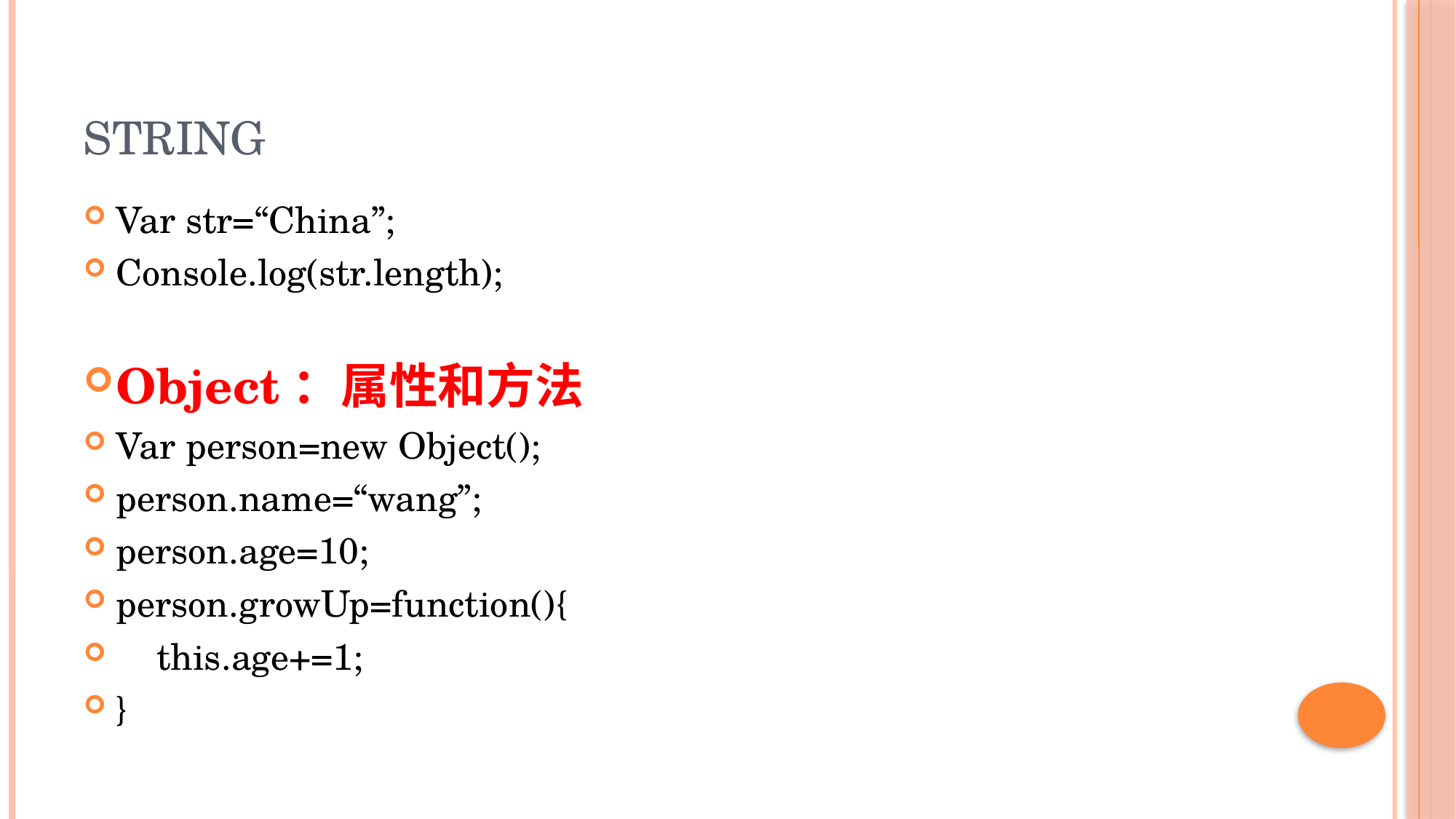

# String
Var str=“China”;
Console.log(str.length);

Object：属性和方法
Var person=new Object();
person.name=“wang”;
person.age=10;
person.growUp=function(){
    this.age+=1;
}